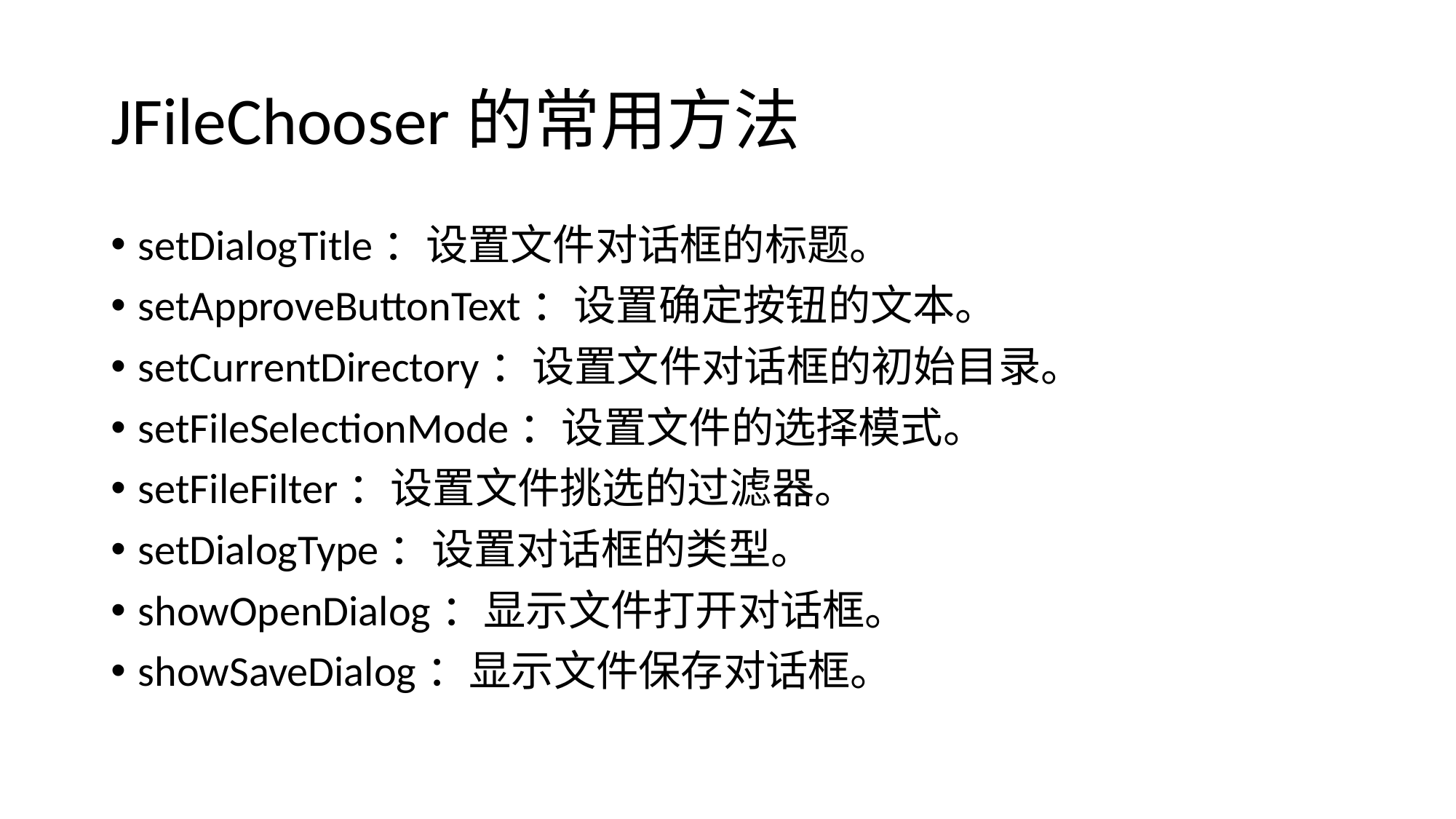

# JFileChooser的常用方法
setDialogTitle：设置文件对话框的标题。
setApproveButtonText：设置确定按钮的文本。
setCurrentDirectory：设置文件对话框的初始目录。
setFileSelectionMode：设置文件的选择模式。
setFileFilter：设置文件挑选的过滤器。
setDialogType：设置对话框的类型。
showOpenDialog：显示文件打开对话框。
showSaveDialog：显示文件保存对话框。